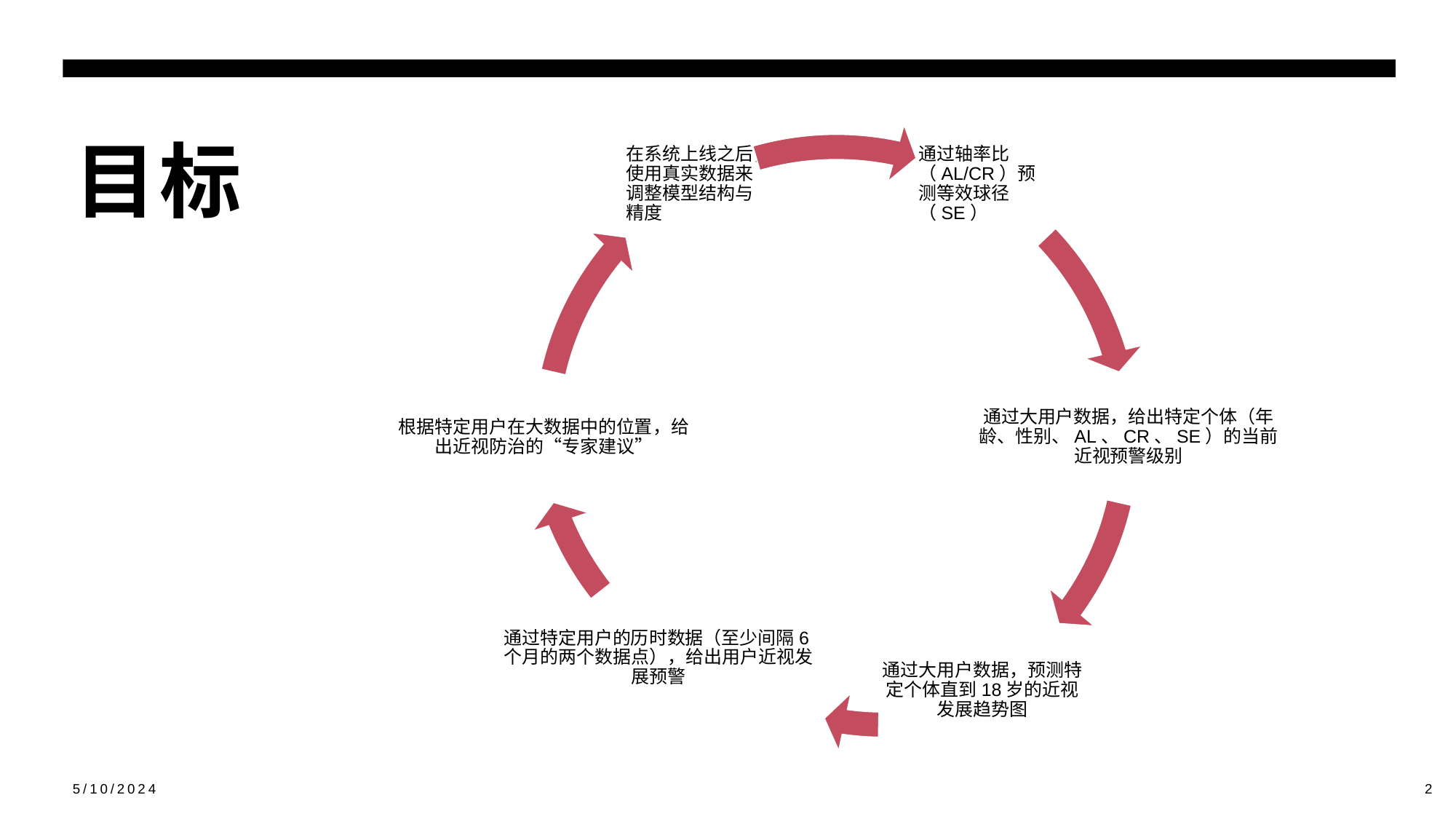

# 目标
通过轴率比（AL/CR）预测等效球径（SE）
通过大用户数据，给出特定个体（年龄、性别、AL、CR、SE）的当前近视预警级别
通过大用户数据，预测特定个体直到18岁的近视发展趋势图
通过特定用户的历时数据（至少间隔6个月的两个数据点），给出用户近视发展预警
根据特定用户在大数据中的位置，给出近视防治的“专家建议”
在系统上线之后，使用真实数据来调整模型结构与精度
5/10/2024
2